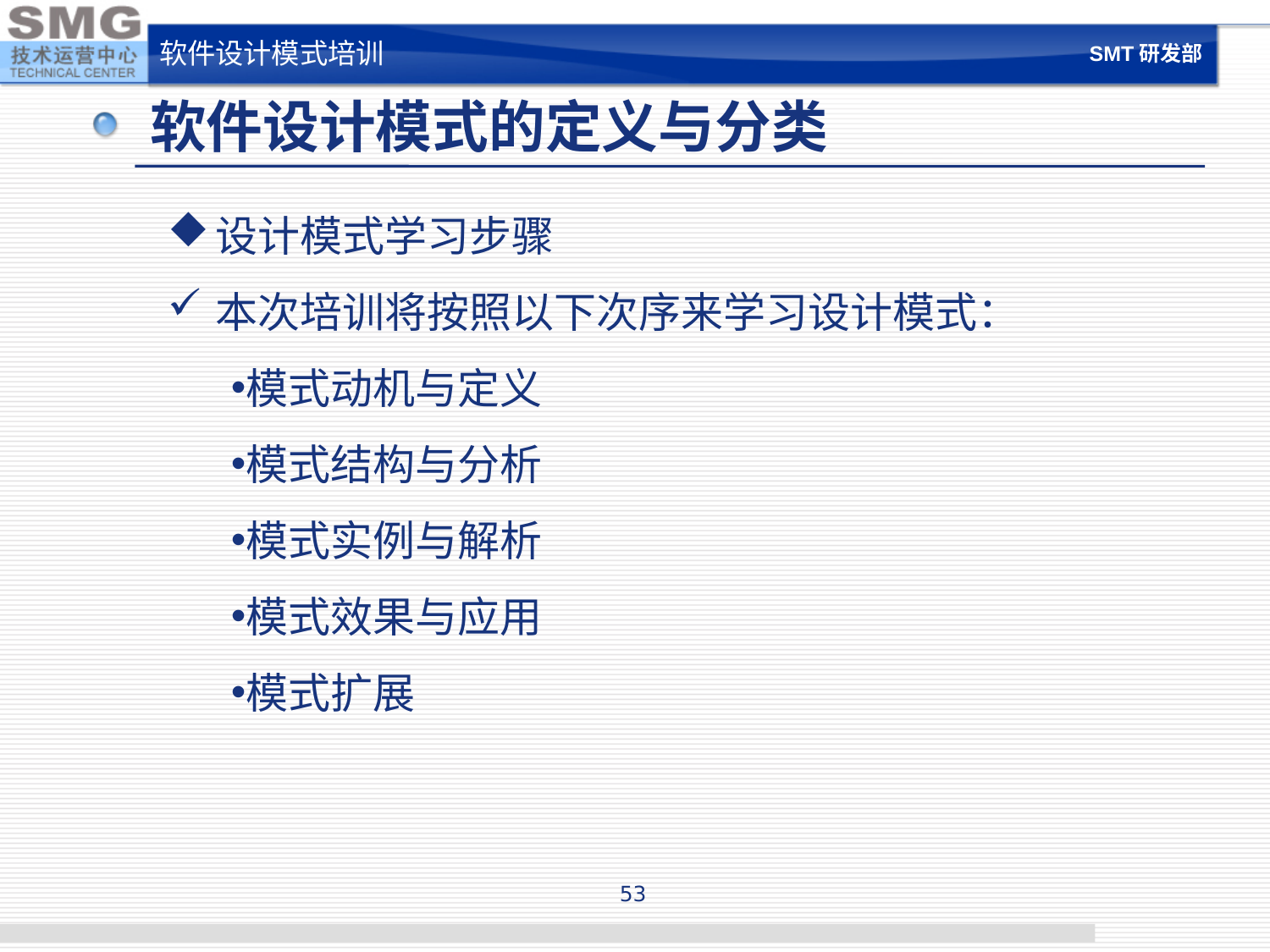

SMT研发部
软件设计模式培训
# 软件设计模式的定义与分类
设计模式学习步骤
本次培训将按照以下次序来学习设计模式：
模式动机与定义
模式结构与分析
模式实例与解析
模式效果与应用
模式扩展
53